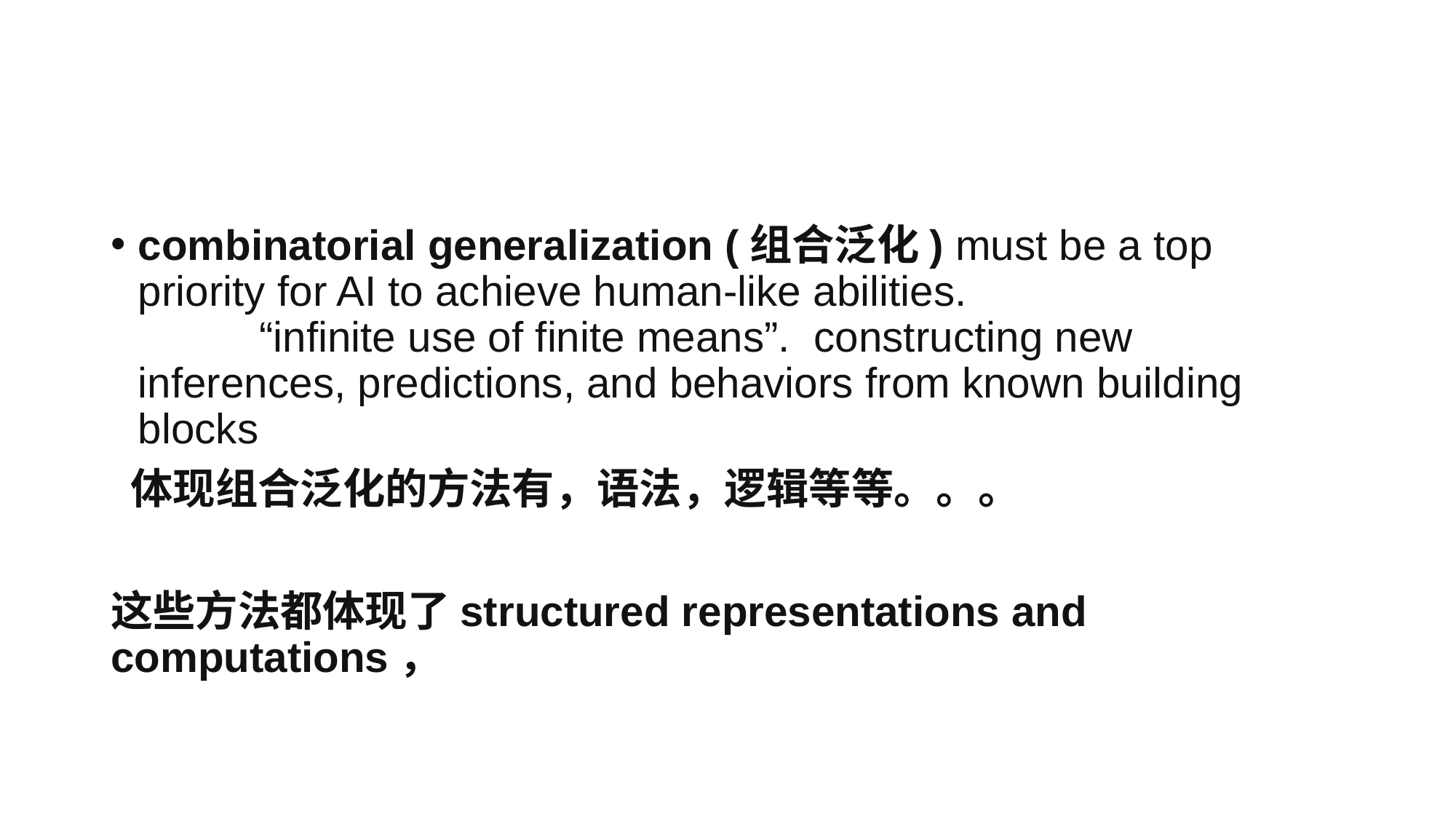

#
combinatorial generalization (组合泛化) must be a top priority for AI to achieve human-like abilities. 					 “infinite use of finite means”.  constructing new inferences, predictions, and behaviors from known building blocks
 体现组合泛化的方法有，语法，逻辑等等。。。

这些方法都体现了structured representations and computations，